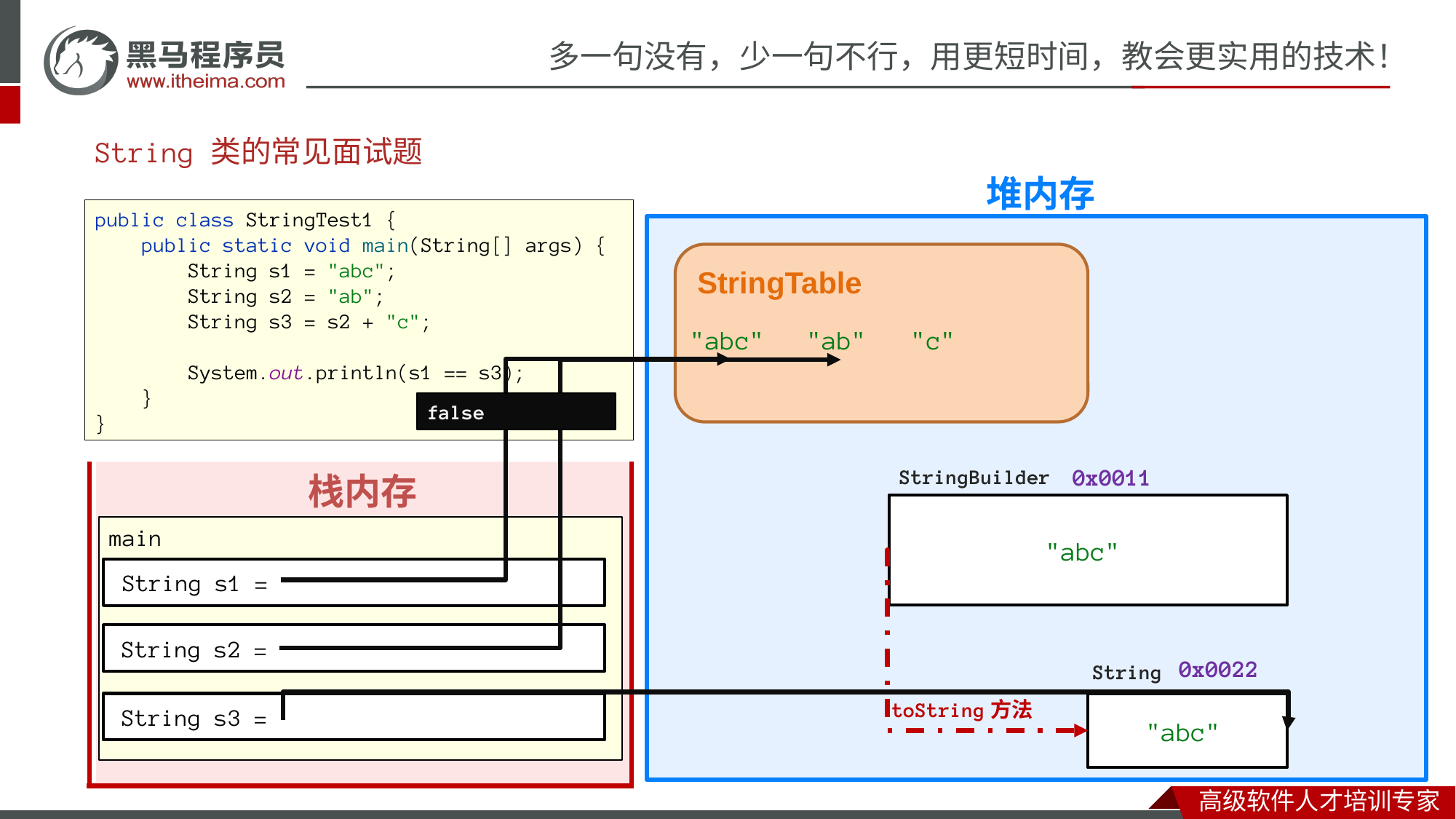

# String 类的常见面试题
堆内存

public class StringTest1 {
    public static void main(String[] args) {
        String s1 = "abc";
        String s2 = "ab";
        String s3 = s2 + "c";
        System.out.println(s1 == s3);
    }
}
StringTable

"abc"
"ab"
"c"
false
栈内存

0x0011
StringBuilder

main

"abc"

String s1 =

String s2 =
0x0022
String
toString方法

String s3 =
"abc"